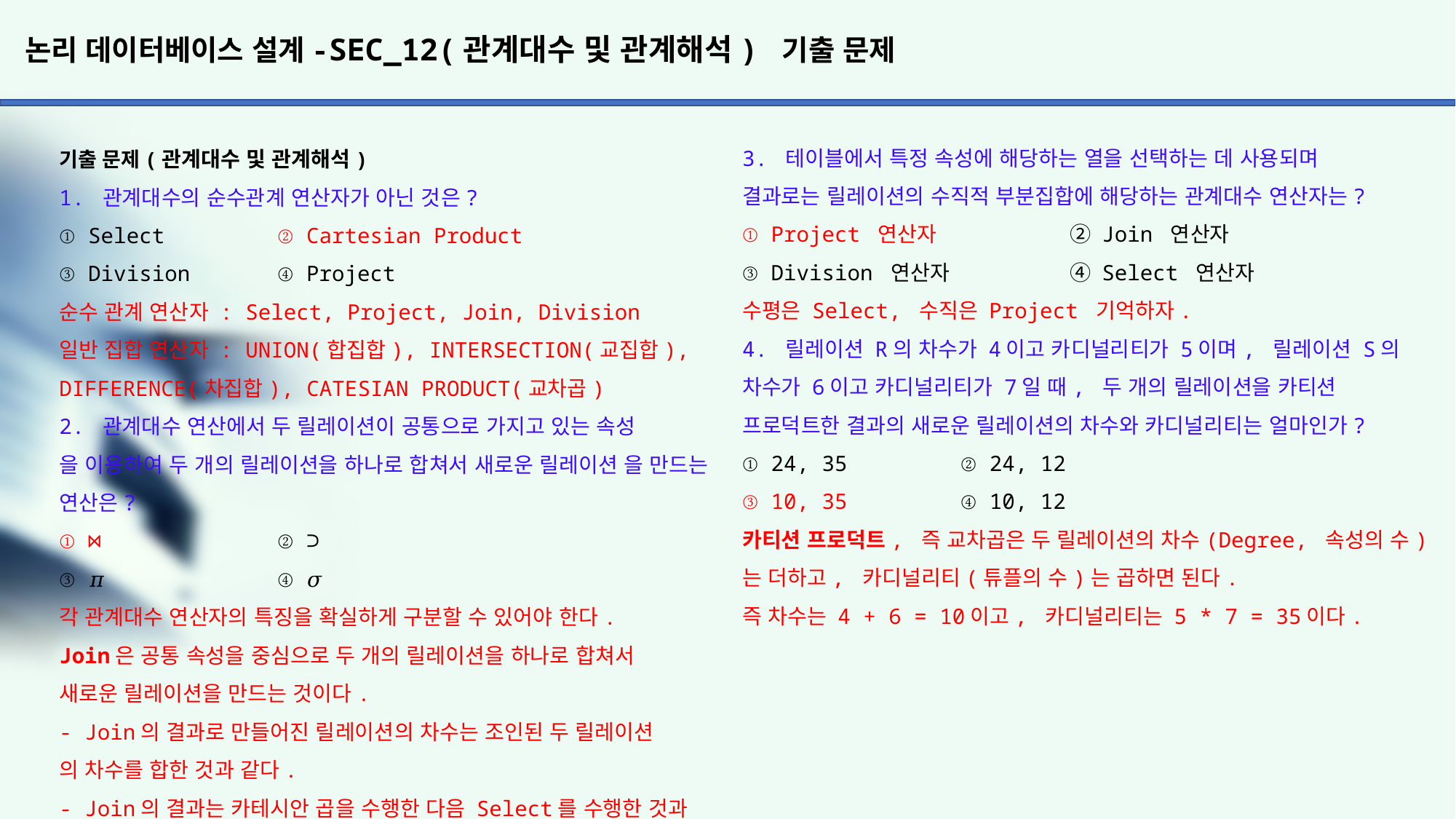

# 논리 데이터베이스 설계-SEC_12(관계대수 및 관계해석) 기출 문제
3. 테이블에서 특정 속성에 해당하는 열을 선택하는 데 사용되며
결과로는 릴레이션의 수직적 부분집합에 해당하는 관계대수 연산자는?
① Project 연산자 		② Join 연산자
③ Division 연산자		④ Select 연산자
수평은 Select, 수직은 Project 기억하자.
4. 릴레이션 R의 차수가 4이고 카디널리티가 5이며, 릴레이션 S의
차수가 6이고 카디널리티가 7일 때, 두 개의 릴레이션을 카티션
프로덕트한 결과의 새로운 릴레이션의 차수와 카디널리티는 얼마인가?
① 24, 35		② 24, 12
③ 10, 35		④ 10, 12
카티션 프로덕트, 즉 교차곱은 두 릴레이션의 차수(Degree, 속성의 수)
는 더하고, 카디널리티(튜플의 수)는 곱하면 된다.
즉 차수는 4 + 6 = 10이고, 카디널리티는 5 * 7 = 35이다.
기출 문제(관계대수 및 관계해석)
1. 관계대수의 순수관계 연산자가 아닌 것은?
① Select		② Cartesian Product
③ Division	④ Project
순수 관계 연산자 : Select, Project, Join, Division
일반 집합 연산자 : UNION(합집합), INTERSECTION(교집합),
DIFFERENCE(차집합), CATESIAN PRODUCT(교차곱)
2. 관계대수 연산에서 두 릴레이션이 공통으로 가지고 있는 속성
을 이용하여 두 개의 릴레이션을 하나로 합쳐서 새로운 릴레이션 을 만드는 연산은?
① ⋈ 		② ⊃
③ 𝜋		④ 𝜎
각 관계대수 연산자의 특징을 확실하게 구분할 수 있어야 한다.
Join은 공통 속성을 중심으로 두 개의 릴레이션을 하나로 합쳐서
새로운 릴레이션을 만드는 것이다.
- Join의 결과로 만들어진 릴레이션의 차수는 조인된 두 릴레이션
의 차수를 합한 것과 같다.
- Join의 결과는 카테시안 곱을 수행한 다음 Select를 수행한 것과 같다.
- 연산자의 기호는 나비 넥타이(⋈)를 사용한다.
Division은 X ⊃ Y 인 두 개의 릴레이션 R(X)와 S(Y)가 있을 때,
R의 속성이 S의 속성 값을 모두 가진 튜플에서 S가 가진 속성을
제외한 속성만을 구하는 연산이다.
- 연산자의 기호는 나누기 기호를 사용한다.
Project는 주어진 릴레이션에서 속성 리스트에 제시된 속성 값만을 추출하여 새로운 릴레이션을 만드는 연산이다.
단, 연산 결과에 중복이 발생하면 중복이 제거된다.
- 릴레이션의 열(세로)에 해당하는 속성을 추출하는 것이므로
수직 연산이라고도 한다.
- 연산자의 기호는 그리스 문자 파이를 사용한다.
Select는 릴레이션에 존재하는 튜플 중에서 선택 조건에 만족하는
튜플의 부분집합을 구하여 새로운 릴레이션을 만드는 연산이다.
- 릴레이션의 행(가로)에 해당하는 튜플을 구하는 것이므로
수평 연산이라고도 한다.
- 연산자의 기호는 그리스 문자 시그마를 사용한다.